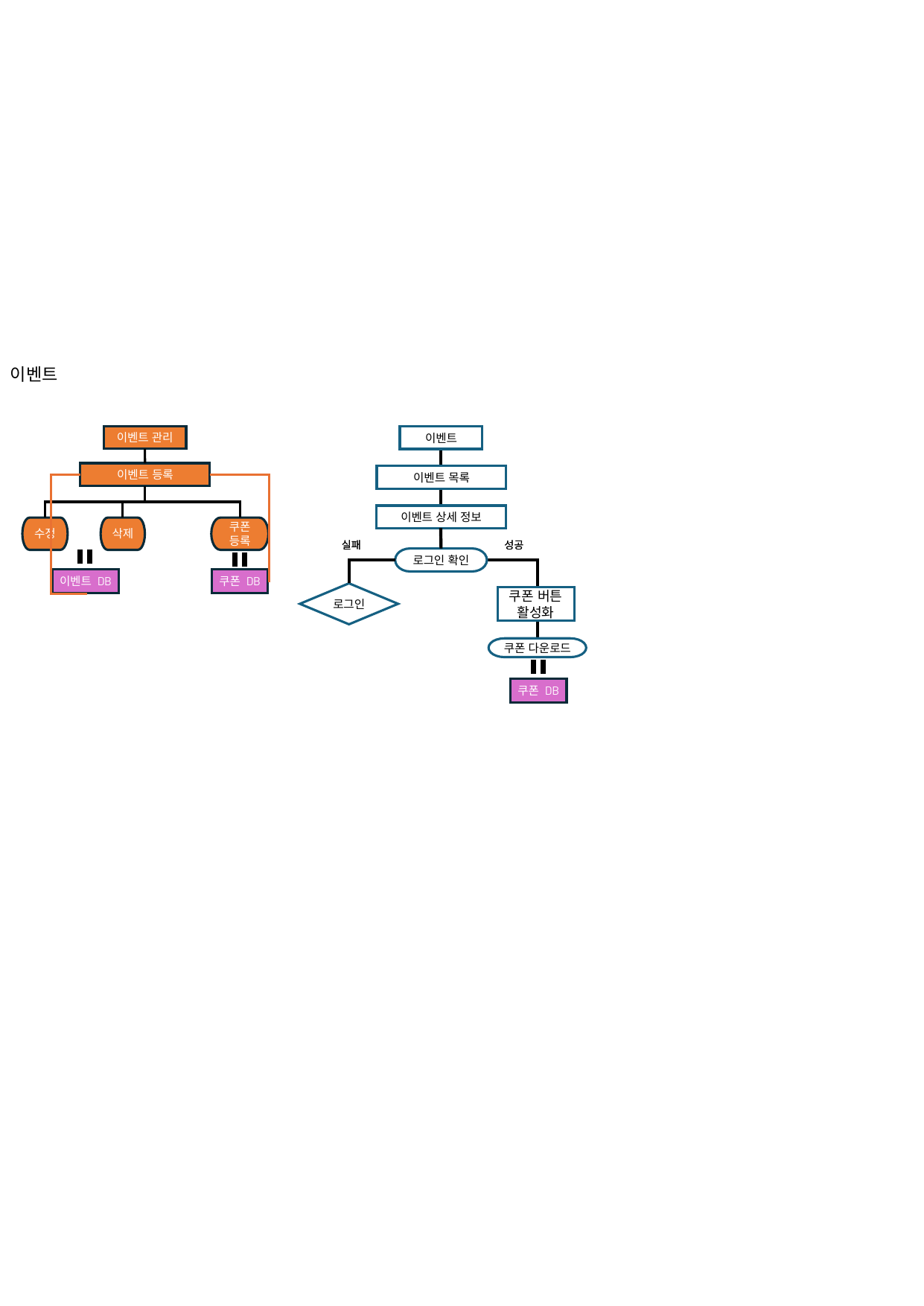

이벤트
이벤트 관리
이벤트
이벤트 등록
이벤트 목록
이벤트 상세 정보
수정
삭제
쿠폰 등록
실패
실패
성공
성공

로그인 확인
이벤트 DB
쿠폰 DB
로그인
쿠폰 버튼 활성화
쿠폰 다운로드

쿠폰 DB